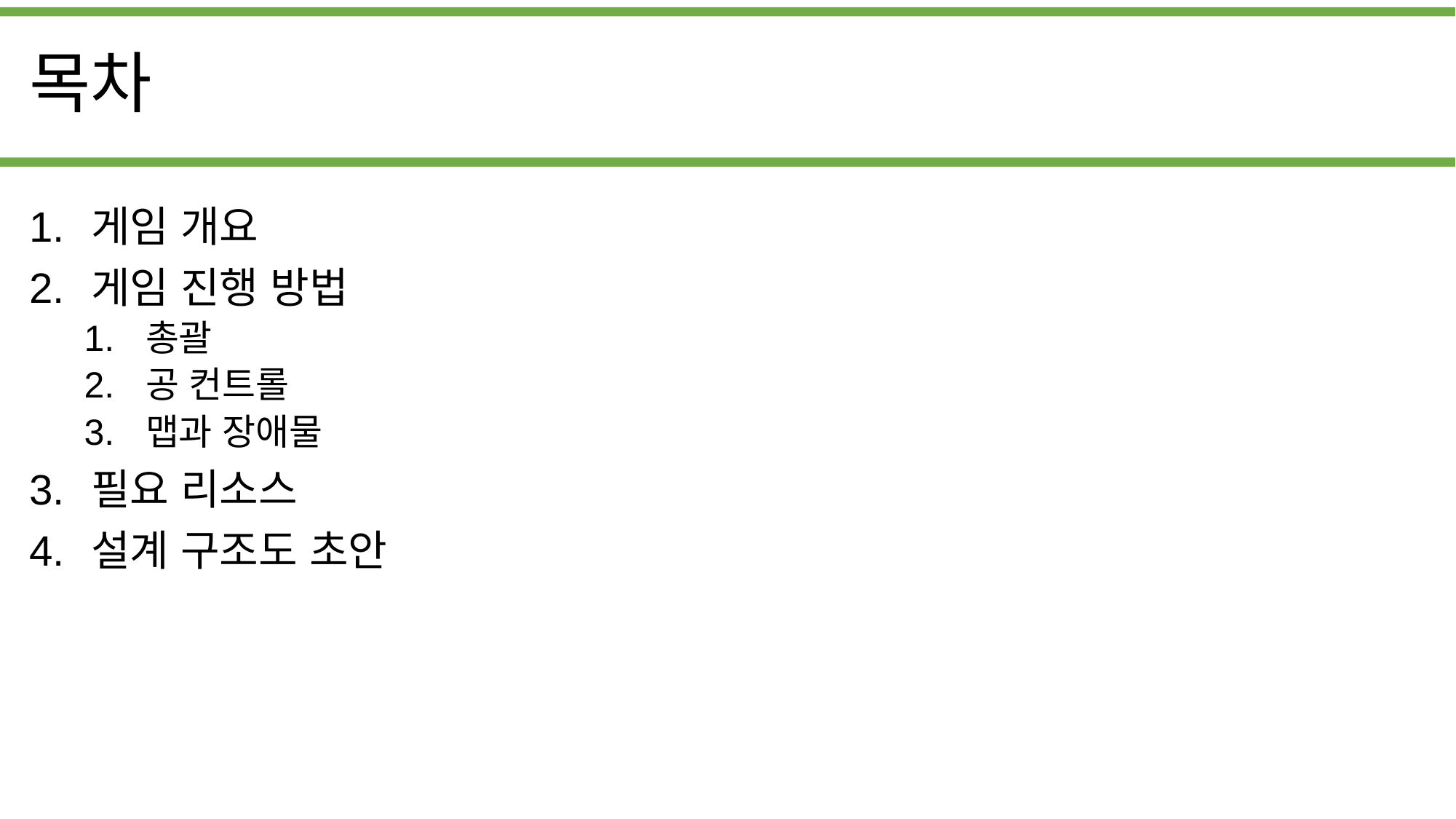

# 목차
게임 개요
게임 진행 방법
총괄
공 컨트롤
맵과 장애물
필요 리소스
설계 구조도 초안